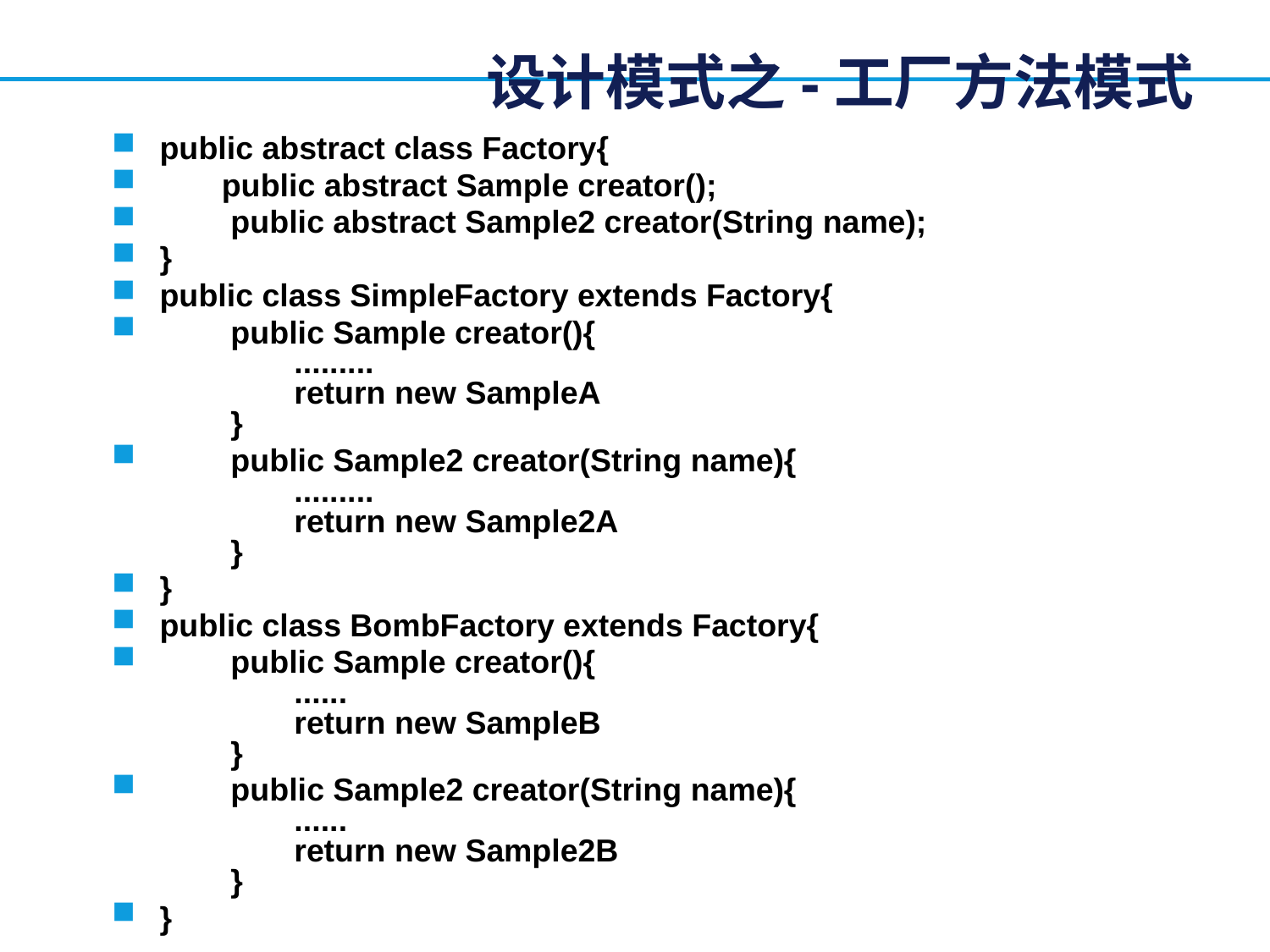

# 设计模式之-工厂方法模式
public abstract class Factory{
       public abstract Sample creator();
　　public abstract Sample2 creator(String name);
}
public class SimpleFactory extends Factory{
　　public Sample creator(){
　　　　.........
　　　　return new SampleA
　　}
　　public Sample2 creator(String name){
　　　　.........
　　　　return new Sample2A
　　}
}
public class BombFactory extends Factory{
　　public Sample creator(){
　　　　......
　　　　return new SampleB
　　}
　　public Sample2 creator(String name){
　　　　......
　　　　return new Sample2B
　　}
}